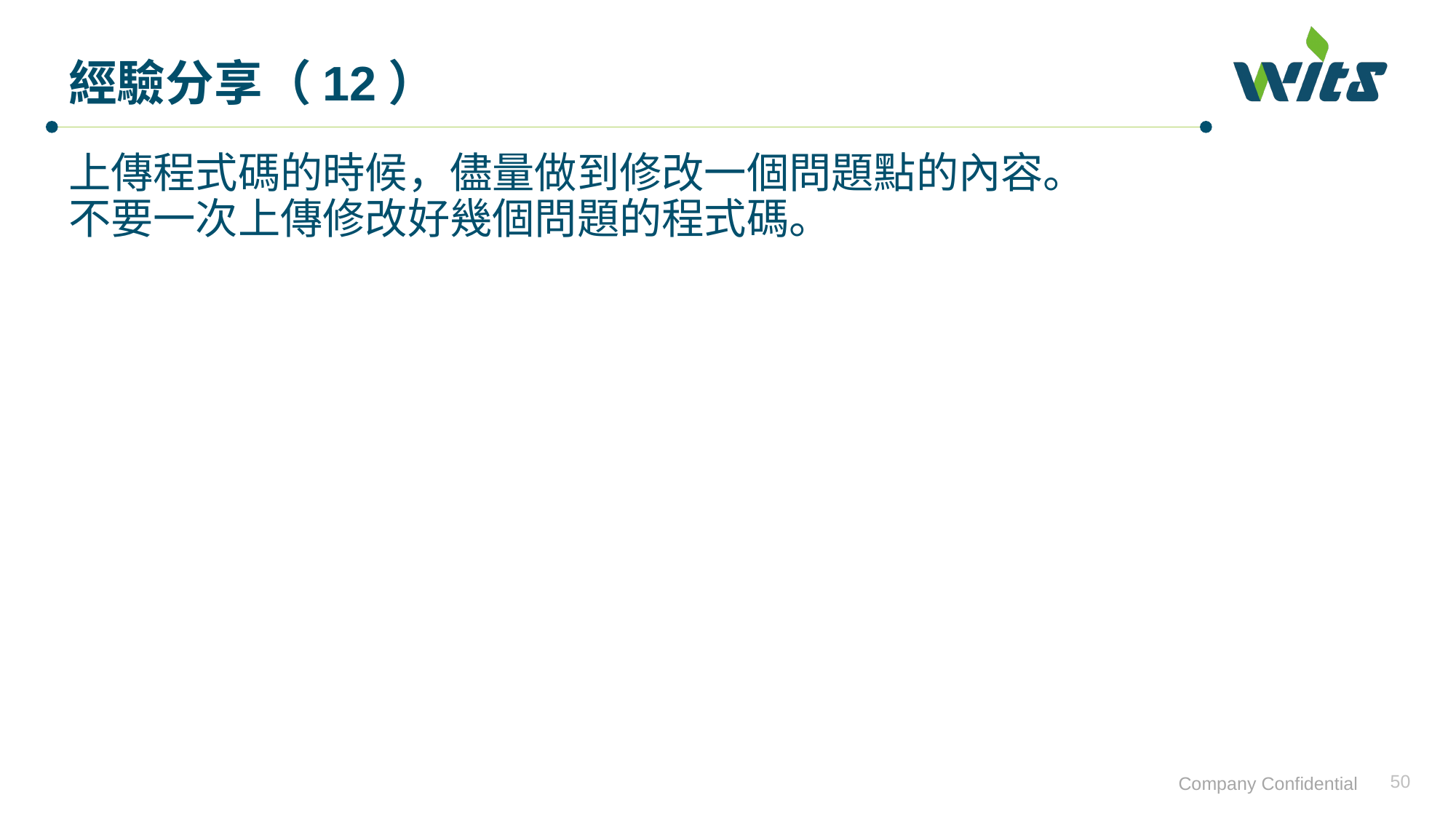

# 經驗分享（12）
上傳程式碼的時候，儘量做到修改一個問題點的內容。
不要一次上傳修改好幾個問題的程式碼。
50